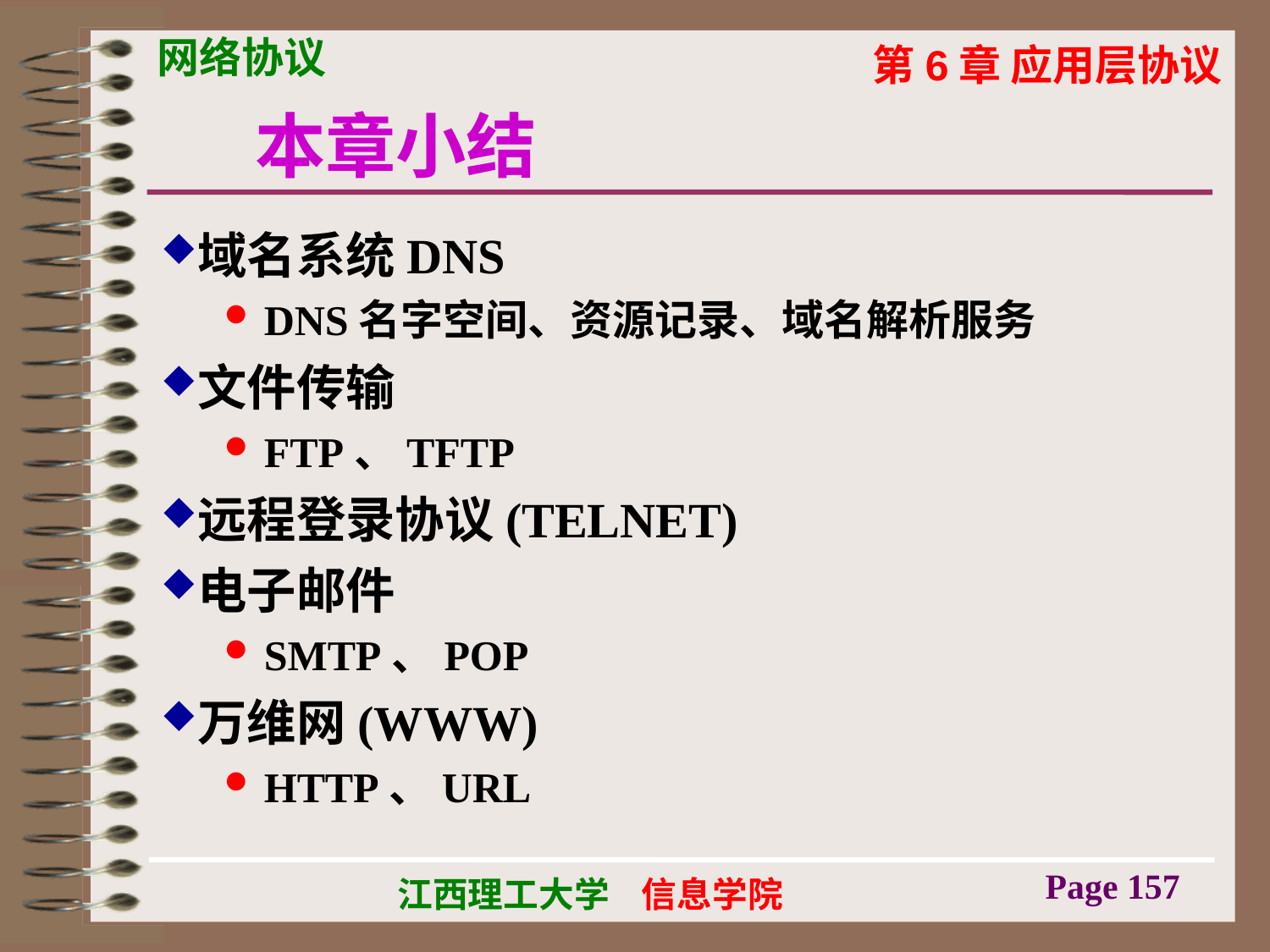

# 本章小结
域名系统DNS
DNS名字空间、资源记录、域名解析服务
文件传输
FTP、TFTP
远程登录协议(TELNET)
电子邮件
SMTP、POP
万维网(WWW)
HTTP、URL
Page 157